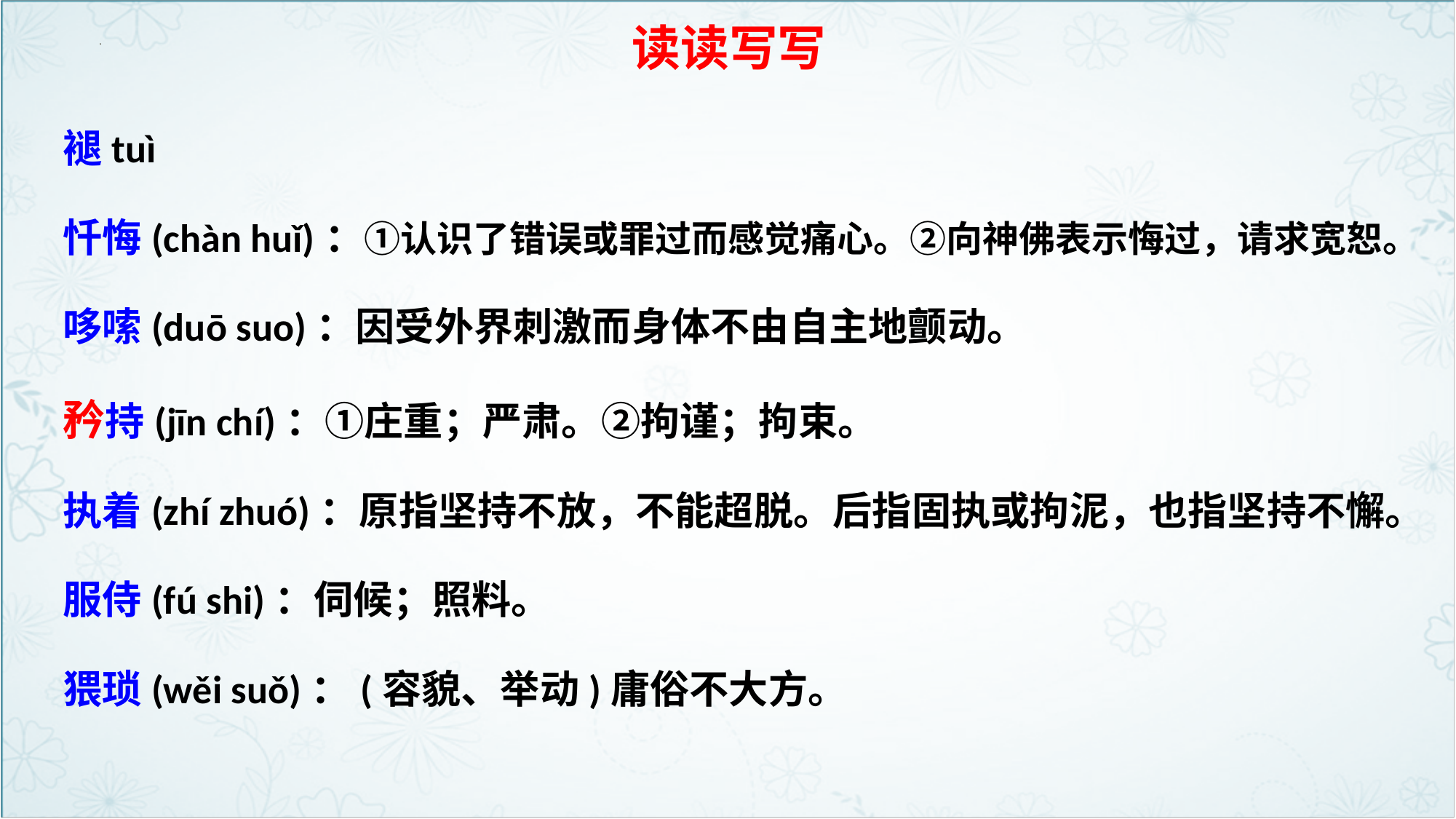

# 读读写写
褪tuì
忏悔(chàn huǐ)：①认识了错误或罪过而感觉痛心。②向神佛表示悔过，请求宽恕。
哆嗦(duō suo)：因受外界刺激而身体不由自主地颤动。
矜持(jīn chí)：①庄重；严肃。②拘谨；拘束。
执着(zhí zhuó)：原指坚持不放，不能超脱。后指固执或拘泥，也指坚持不懈。
服侍(fú shi)：伺候；照料。
猥琐(wěi suǒ)：(容貌、举动)庸俗不大方。